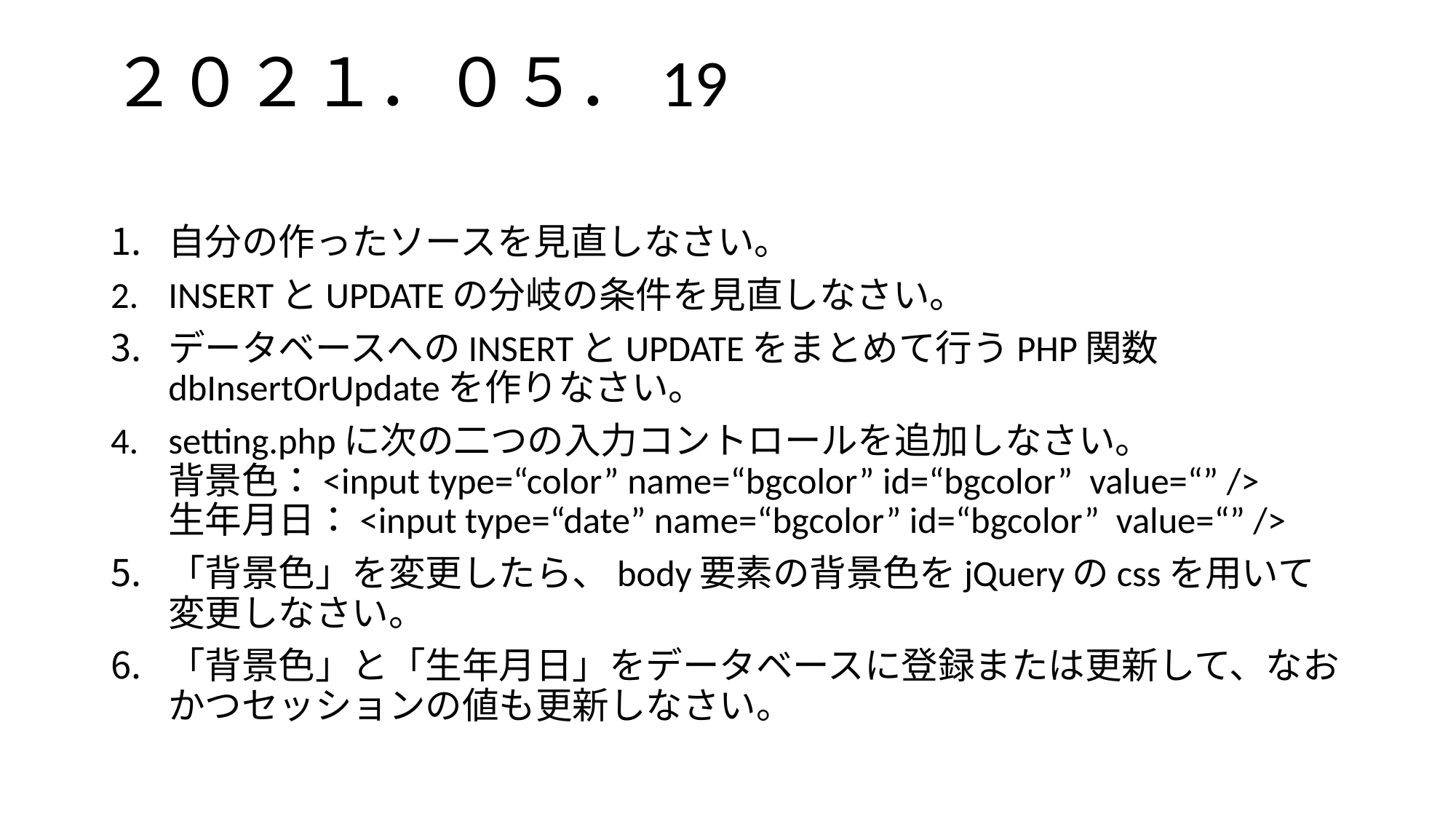

２０２１．０５．19
自分の作ったソースを見直しなさい。
INSERTとUPDATEの分岐の条件を見直しなさい。
データベースへのINSERTとUPDATEをまとめて行うPHP関数 dbInsertOrUpdateを作りなさい。
setting.phpに次の二つの入力コントロールを追加しなさい。
背景色：<input type=“color” name=“bgcolor” id=“bgcolor”  value=“” />
生年月日：<input type=“date” name=“bgcolor” id=“bgcolor”  value=“” />
「背景色」を変更したら、body要素の背景色をjQueryのcssを用いて変更しなさい。
「背景色」と「生年月日」をデータベースに登録または更新して、なおかつセッションの値も更新しなさい。